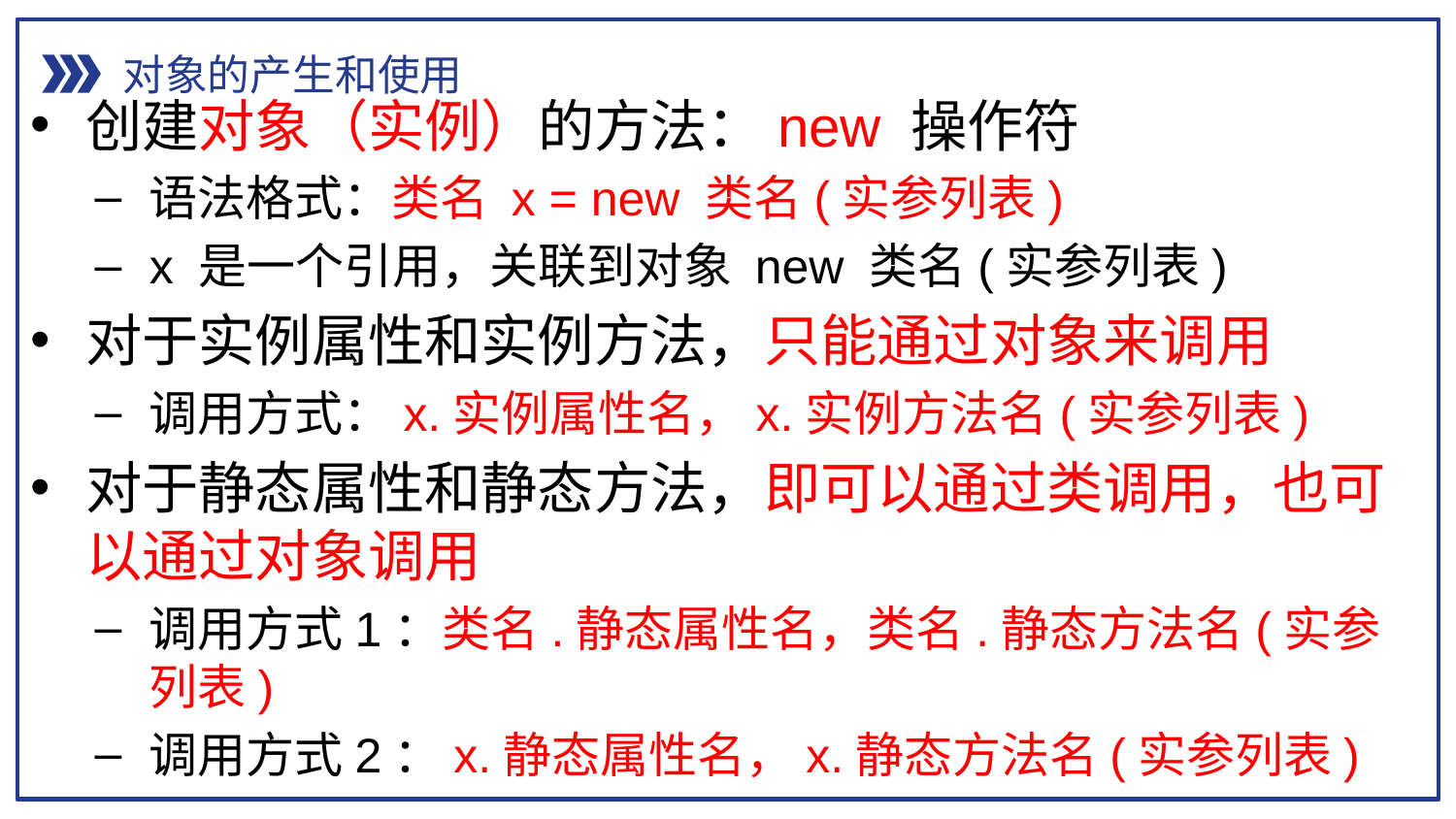

对象的产生和使用

创建对象（实例）的方法：new 操作符
语法格式：类名 x = new 类名(实参列表)
x 是一个引用，关联到对象 new 类名(实参列表)
对于实例属性和实例方法，只能通过对象来调用
调用方式：x.实例属性名，x.实例方法名(实参列表)
对于静态属性和静态方法，即可以通过类调用，也可以通过对象调用
调用方式1：类名.静态属性名，类名.静态方法名(实参列表)
调用方式2：x.静态属性名，x.静态方法名(实参列表)